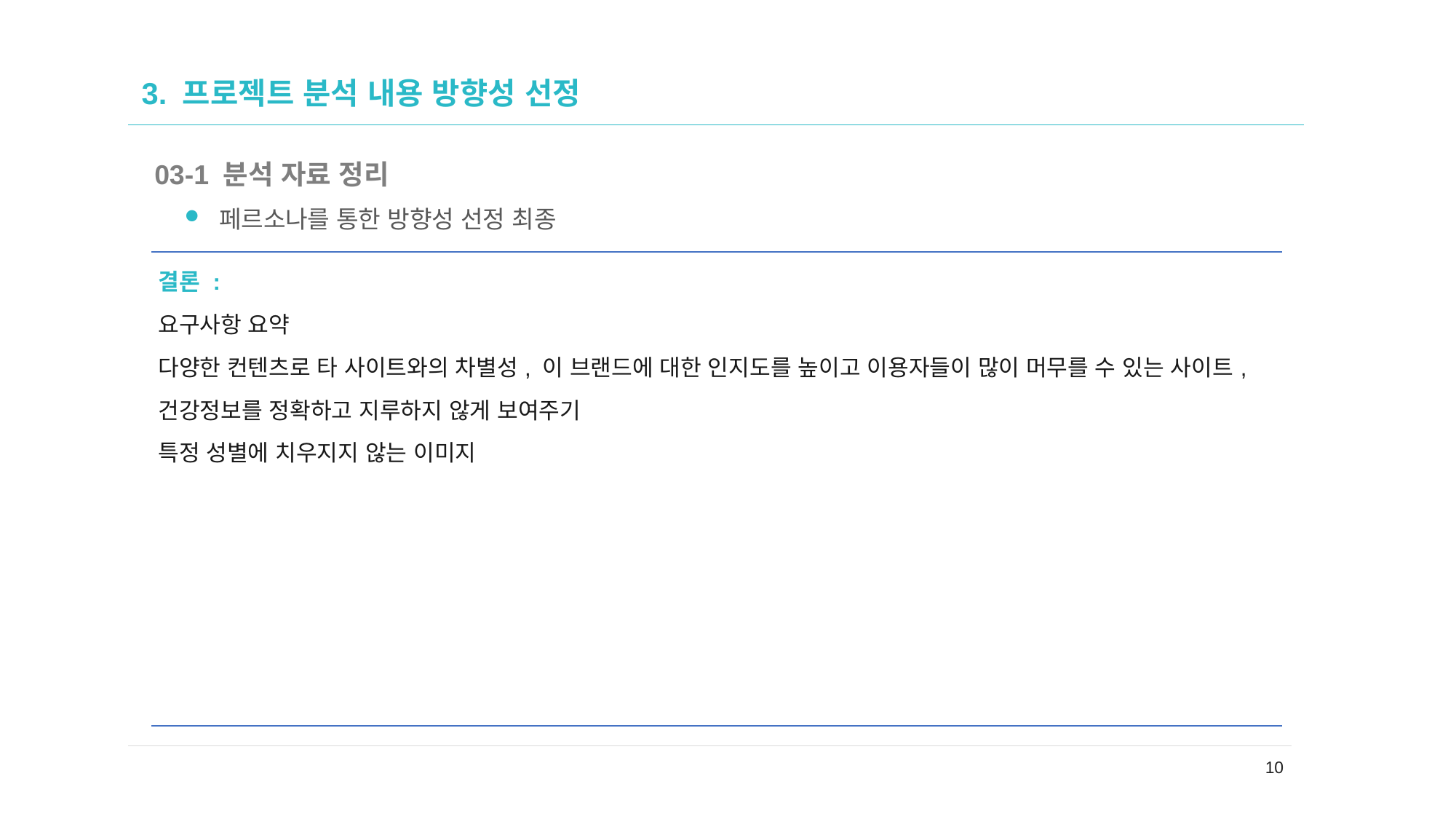

02
# 3. 프로젝트 분석 내용 방향성 선정
03-1 분석 자료 정리
페르소나를 통한 방향성 선정 최종
| 결론 : 요구사항 요약 다양한 컨텐츠로 타 사이트와의 차별성, 이 브랜드에 대한 인지도를 높이고 이용자들이 많이 머무를 수 있는 사이트, 건강정보를 정확하고 지루하지 않게 보여주기 특정 성별에 치우지지 않는 이미지 |
| --- |
10